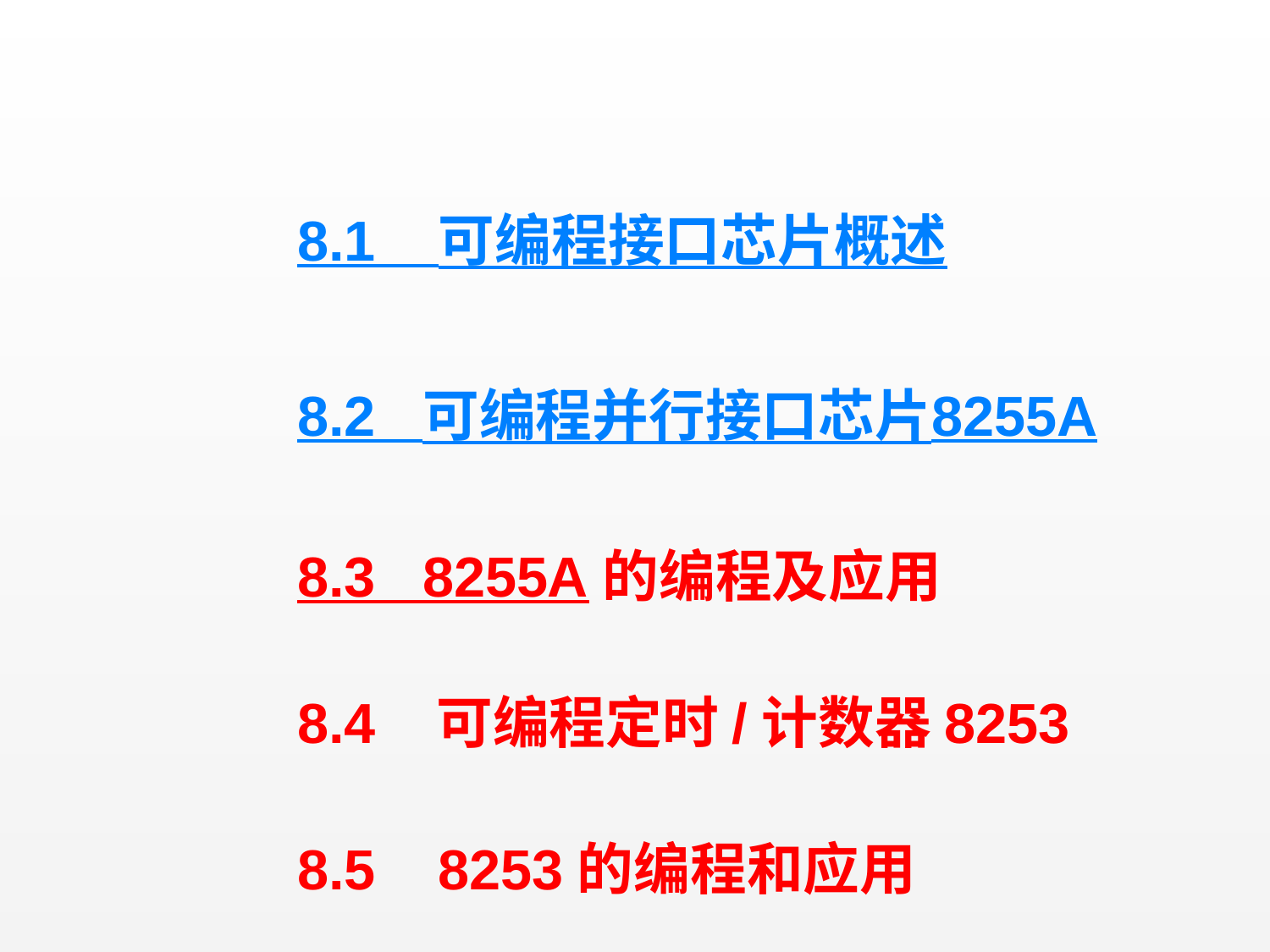

8.1    可编程接口芯片概述
8.2   可编程并行接口芯片8255A
8.3   8255A的编程及应用
8.4   可编程定时/计数器8253
8.5    8253的编程和应用